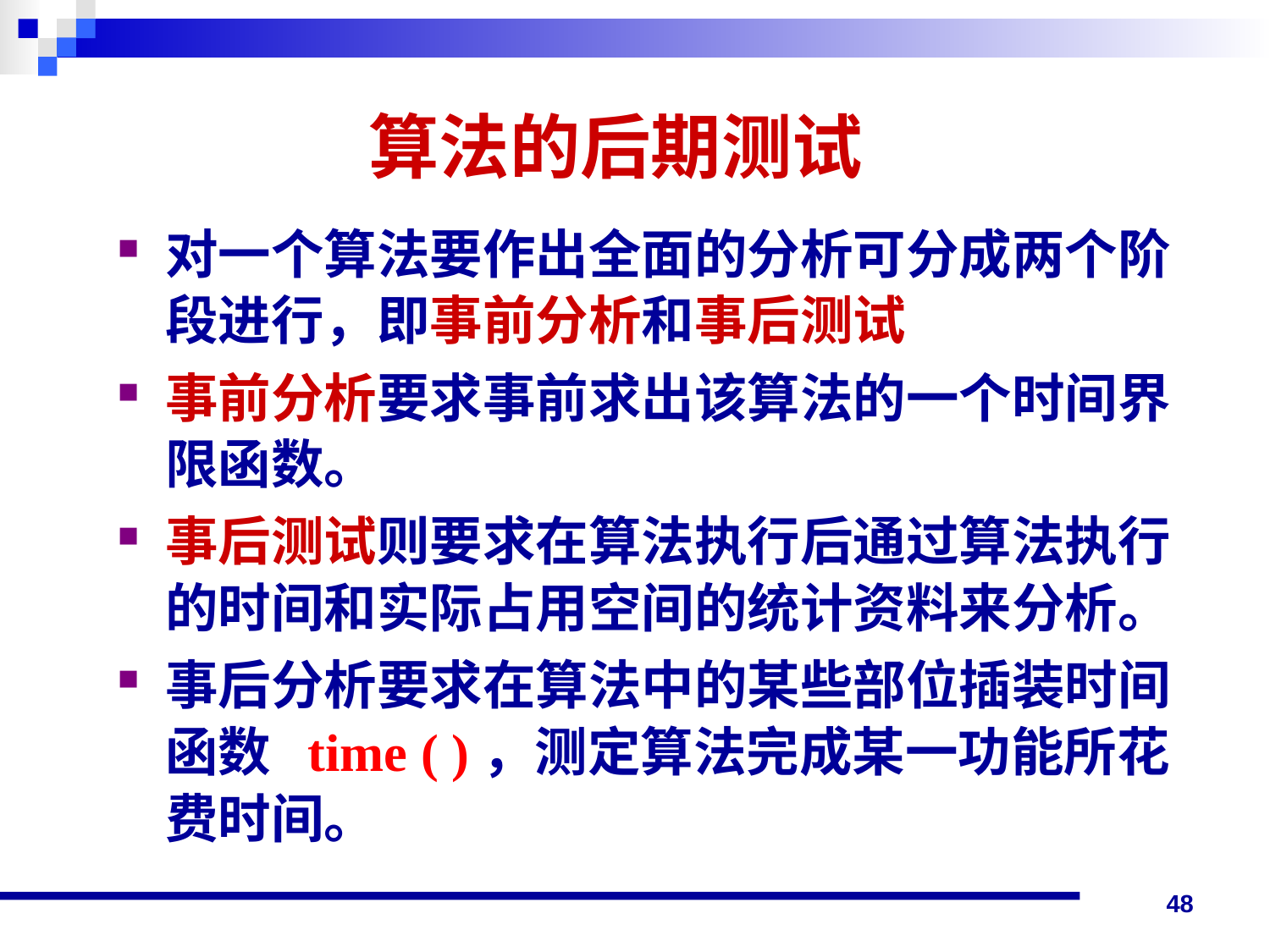

# 算法的后期测试
对一个算法要作出全面的分析可分成两个阶段进行，即事前分析和事后测试
事前分析要求事前求出该算法的一个时间界限函数。
事后测试则要求在算法执行后通过算法执行的时间和实际占用空间的统计资料来分析。
事后分析要求在算法中的某些部位插装时间函数  time ( )，测定算法完成某一功能所花费时间。
48